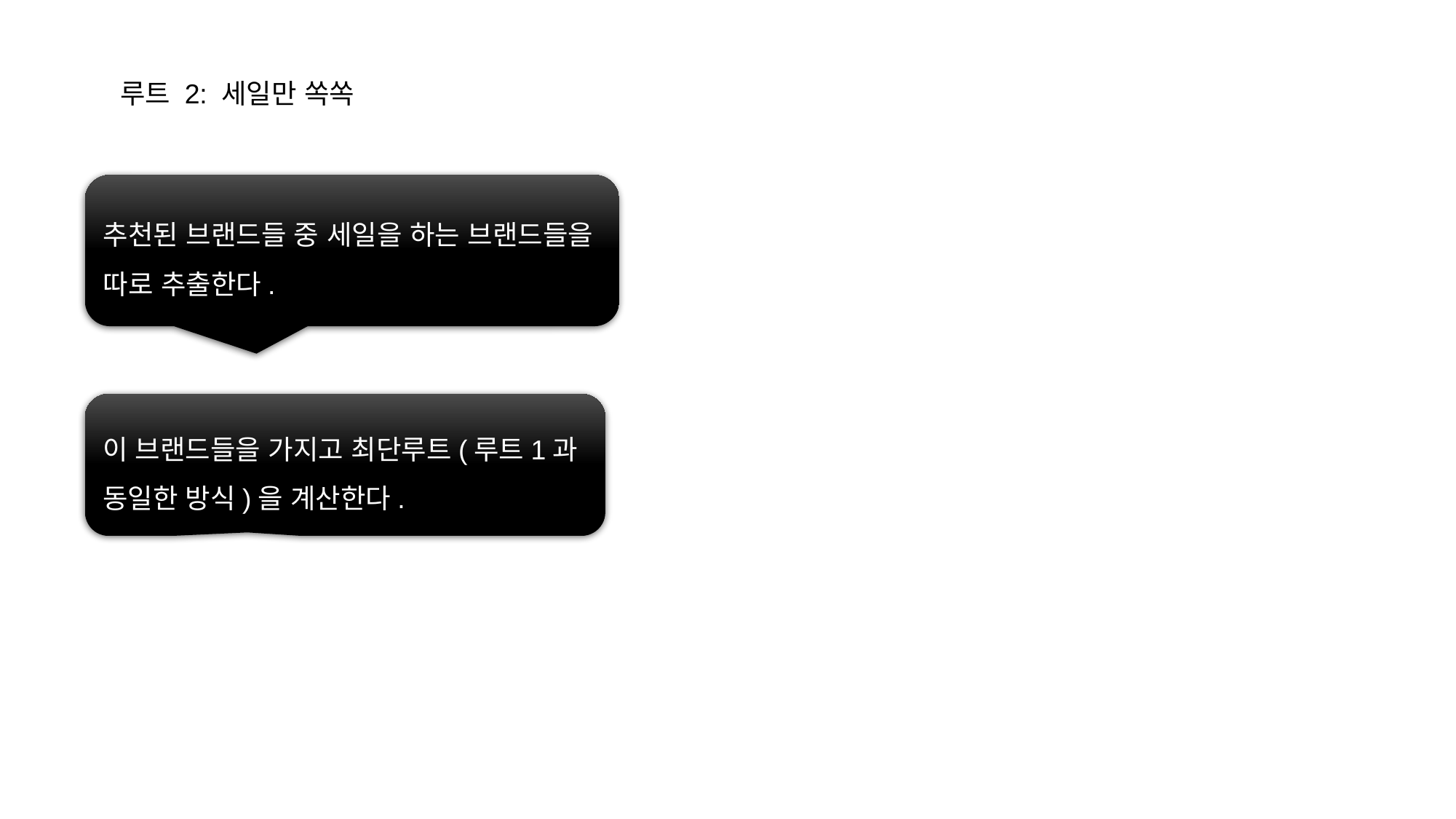

루트 2: 세일만 쏙쏙
추천된 브랜드들 중 세일을 하는 브랜드들을 따로 추출한다.
이 브랜드들을 가지고 최단루트(루트1과 동일한 방식)을 계산한다.